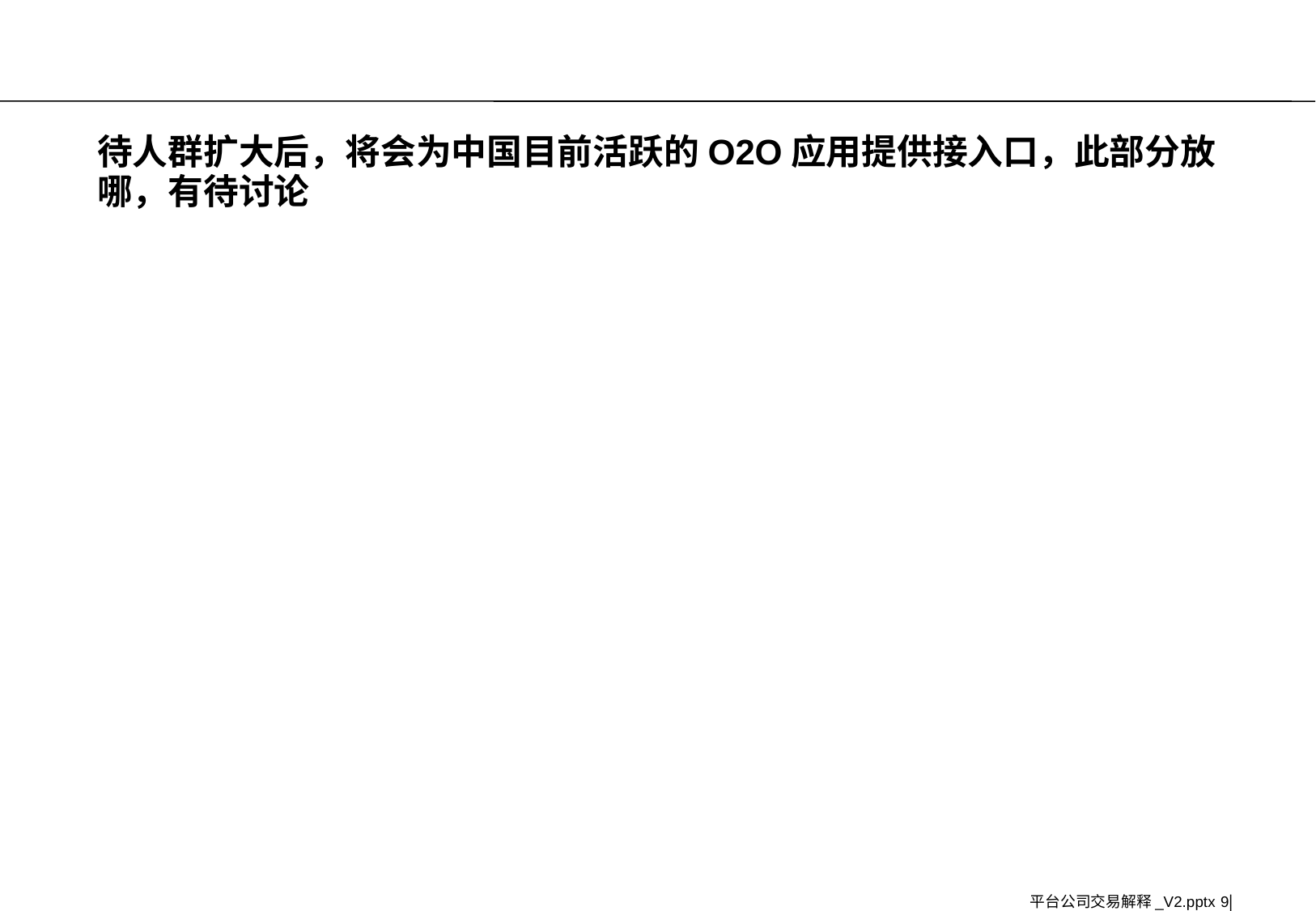

# 待人群扩大后，将会为中国目前活跃的O2O应用提供接入口，此部分放哪，有待讨论
Document number
9